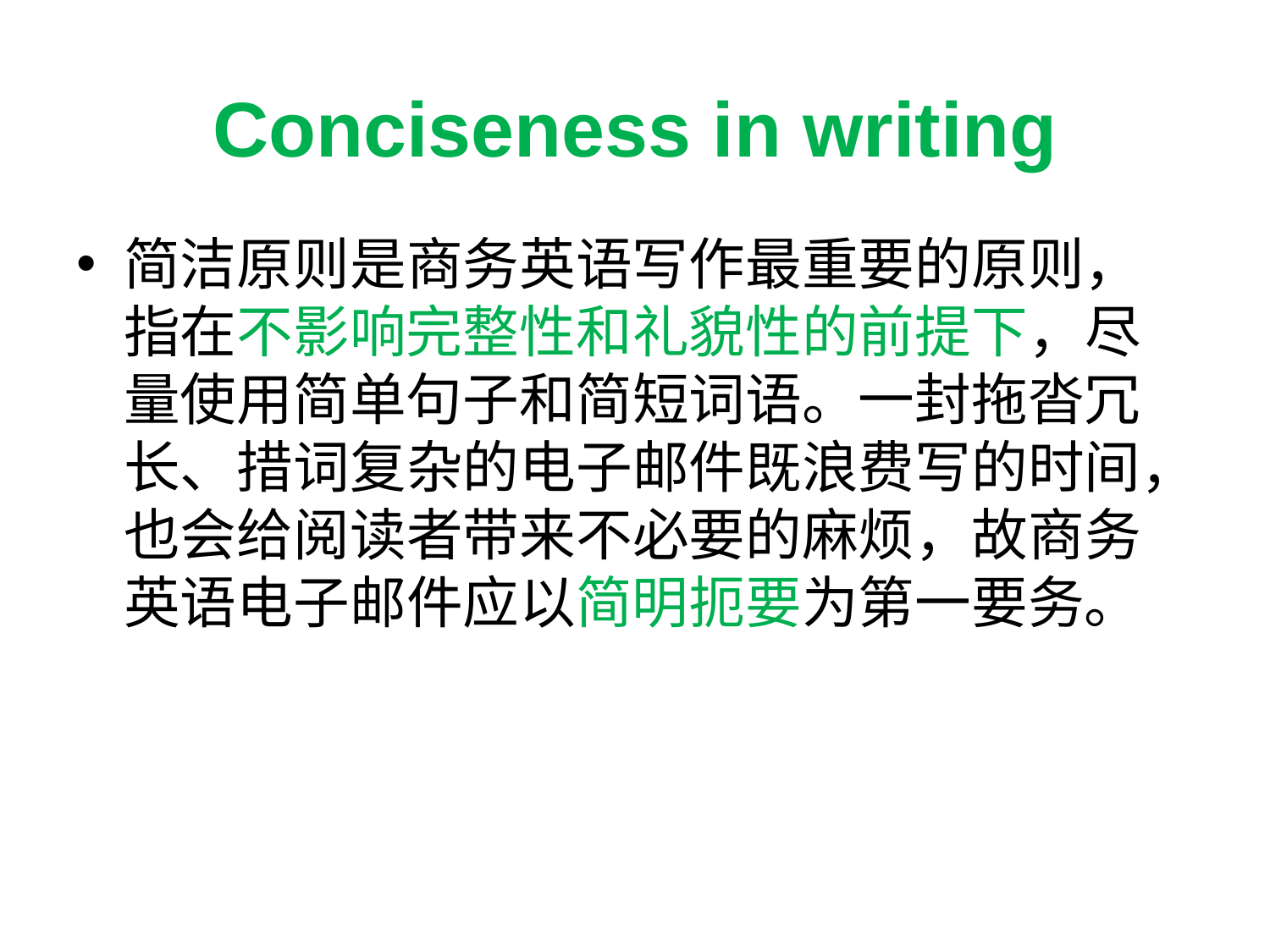

Conciseness in writing
简洁原则是商务英语写作最重要的原则，指在不影响完整性和礼貌性的前提下，尽量使用简单句子和简短词语。一封拖沓冗长、措词复杂的电子邮件既浪费写的时间，也会给阅读者带来不必要的麻烦，故商务英语电子邮件应以简明扼要为第一要务。